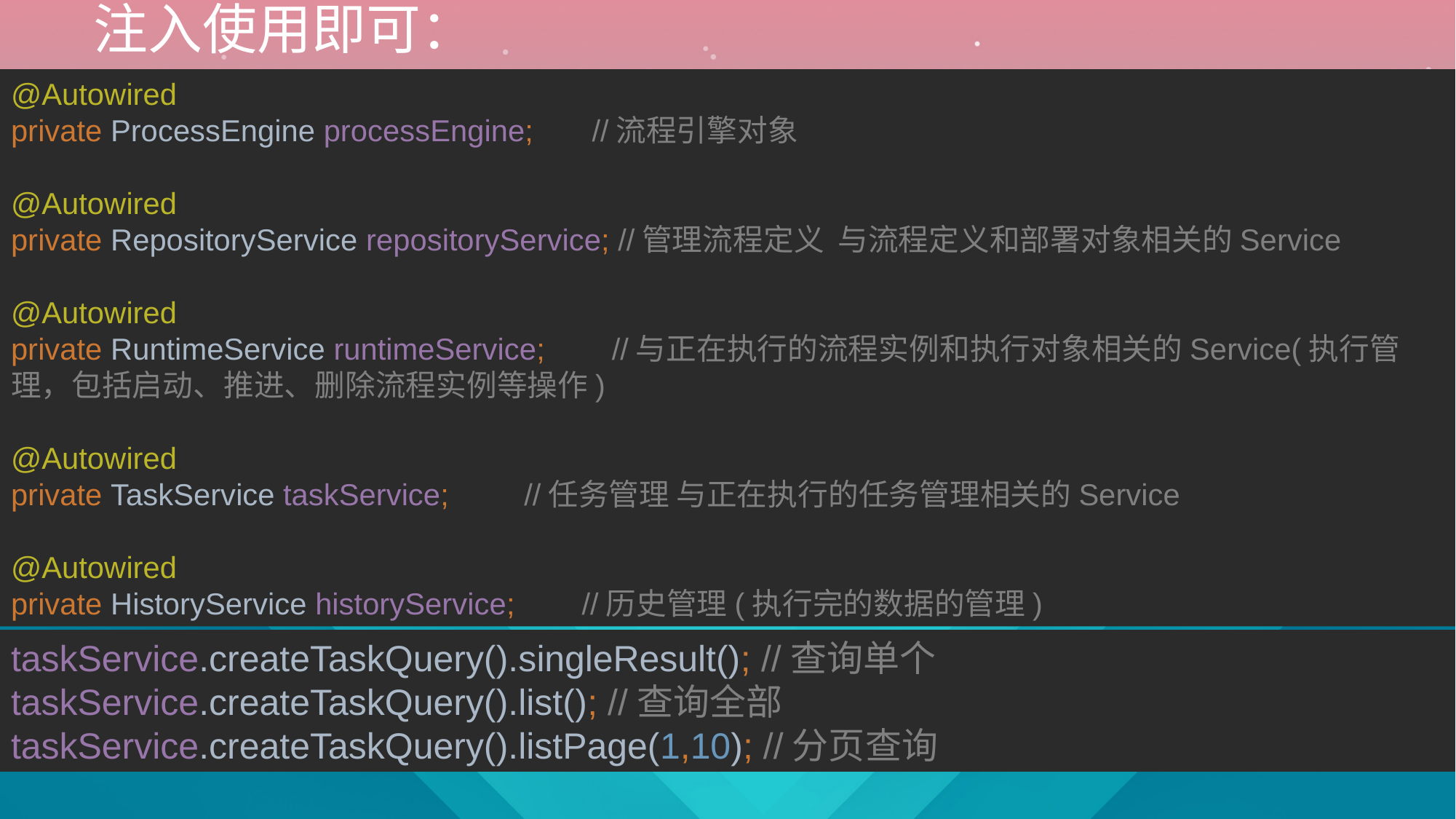

注入使用即可：
@Autowired
private ProcessEngine processEngine;       //流程引擎对象
@Autowired
private RepositoryService repositoryService; //管理流程定义  与流程定义和部署对象相关的Service
@Autowired
private RuntimeService runtimeService;        //与正在执行的流程实例和执行对象相关的Service(执行管理，包括启动、推进、删除流程实例等操作)
@Autowired
private TaskService taskService;         //任务管理 与正在执行的任务管理相关的Service
@Autowired
private HistoryService historyService;        //历史管理(执行完的数据的管理)
taskService.createTaskQuery().singleResult(); //查询单个
taskService.createTaskQuery().list(); //查询全部taskService.createTaskQuery().listPage(1,10); //分页查询